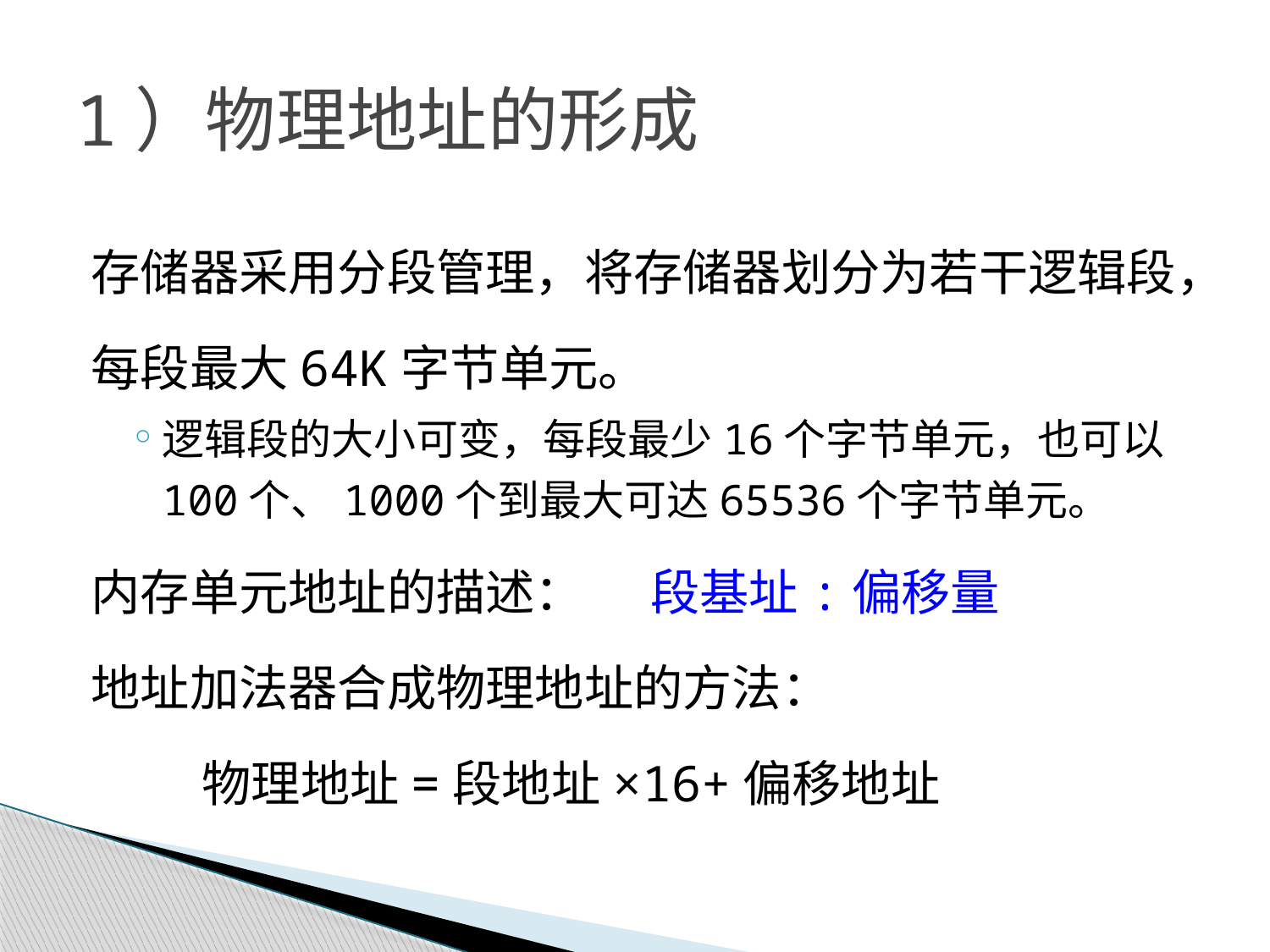

# 1）物理地址的形成
存储器采用分段管理，将存储器划分为若干逻辑段，
每段最大64K字节单元。
逻辑段的大小可变，每段最少16个字节单元，也可以100个、1000个到最大可达65536个字节单元。
内存单元地址的描述：      段基址:偏移量
地址加法器合成物理地址的方法：
         物理地址=段地址×16+偏移地址